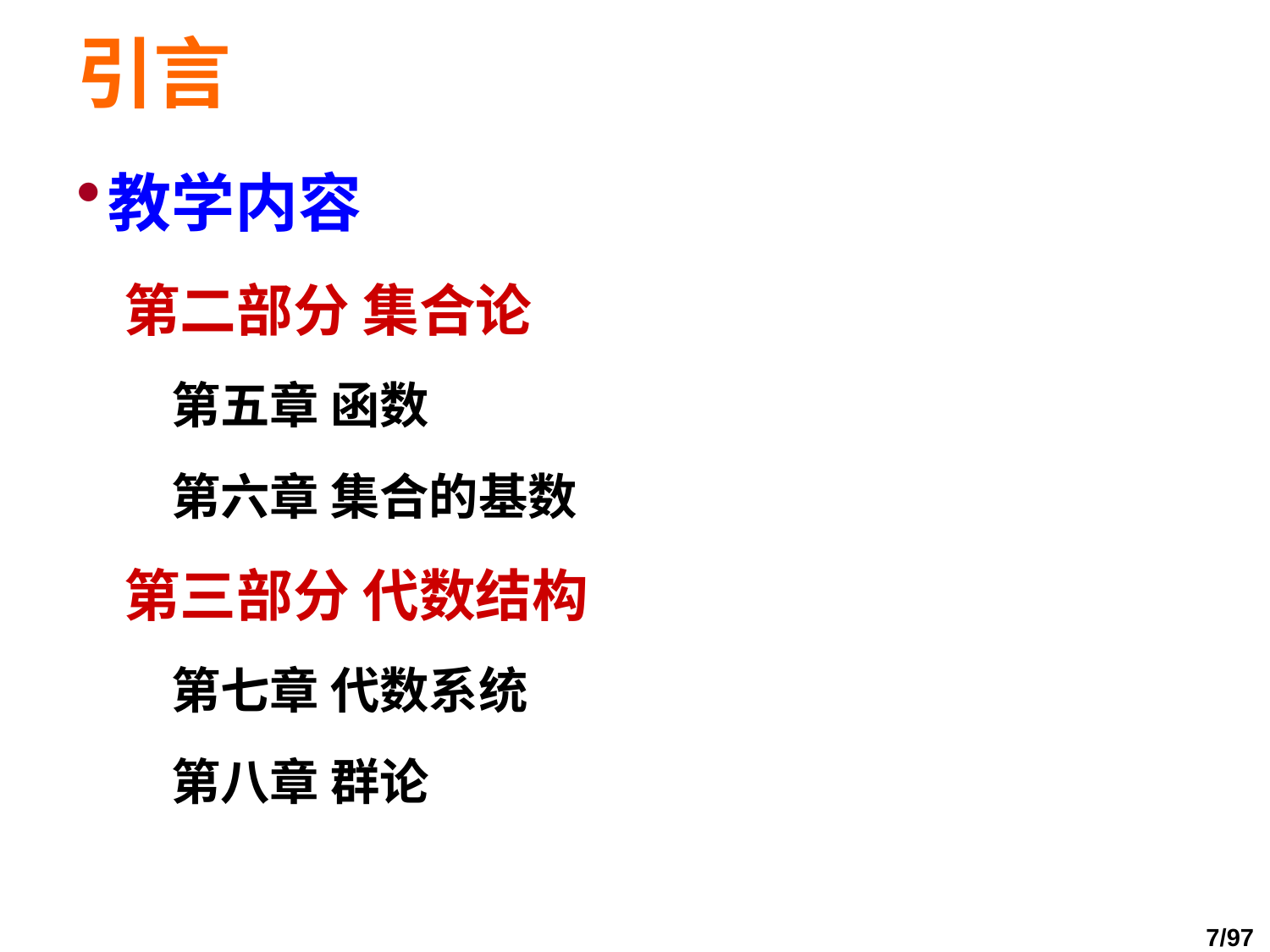

# 引言
教学内容
第二部分 集合论
第五章 函数
第六章 集合的基数
第三部分 代数结构
第七章 代数系统
第八章 群论